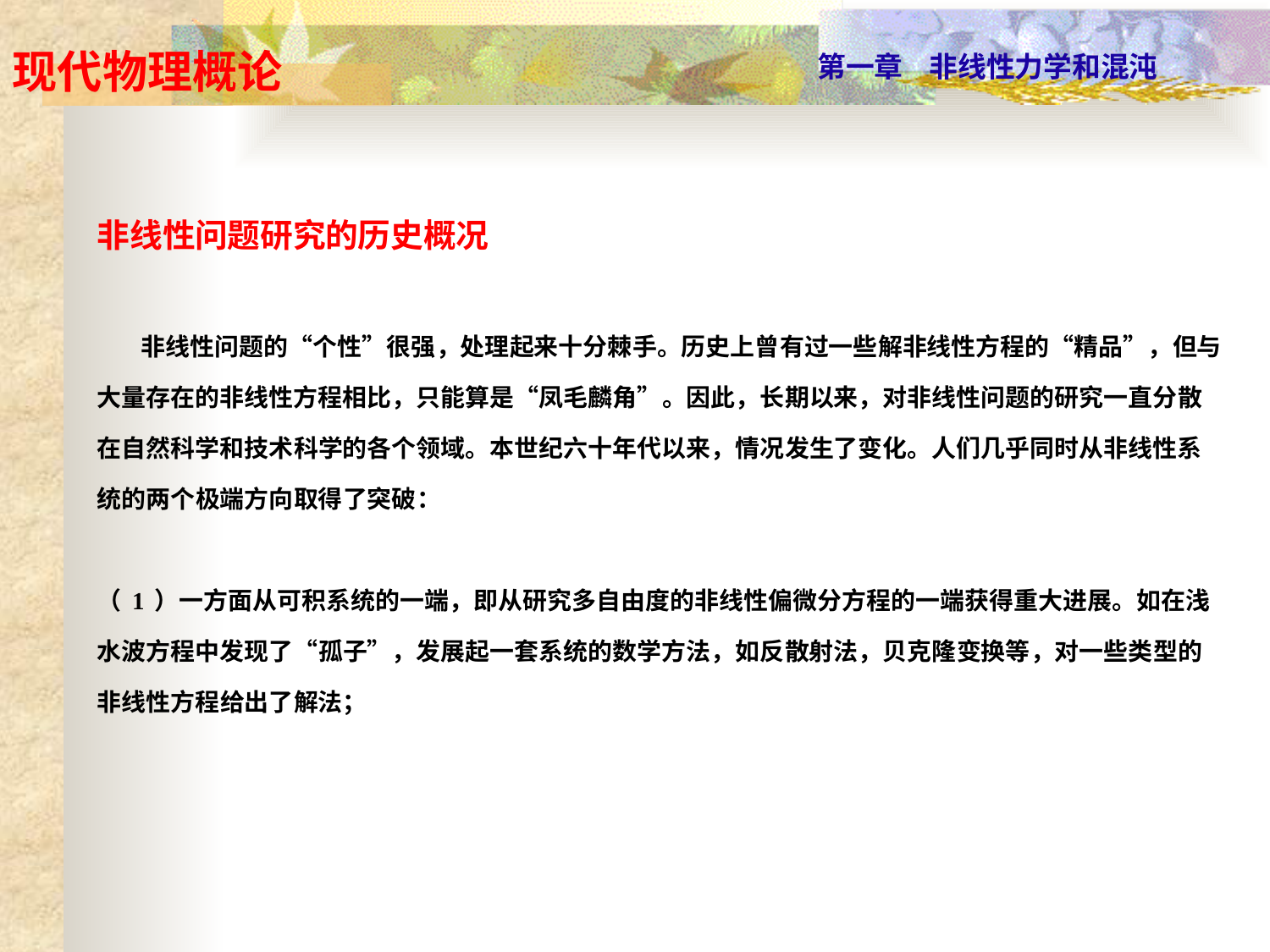

非线性问题研究的历史概况
        非线性问题的“个性”很强，处理起来十分棘手。历史上曾有过一些解非线性方程的“精品”，但与大量存在的非线性方程相比，只能算是“凤毛麟角”。因此，长期以来，对非线性问题的研究一直分散在自然科学和技术科学的各个领域。本世纪六十年代以来，情况发生了变化。人们几乎同时从非线性系统的两个极端方向取得了突破：

（1）一方面从可积系统的一端，即从研究多自由度的非线性偏微分方程的一端获得重大进展。如在浅水波方程中发现了“孤子”，发展起一套系统的数学方法，如反散射法，贝克隆变换等，对一些类型的非线性方程给出了解法；